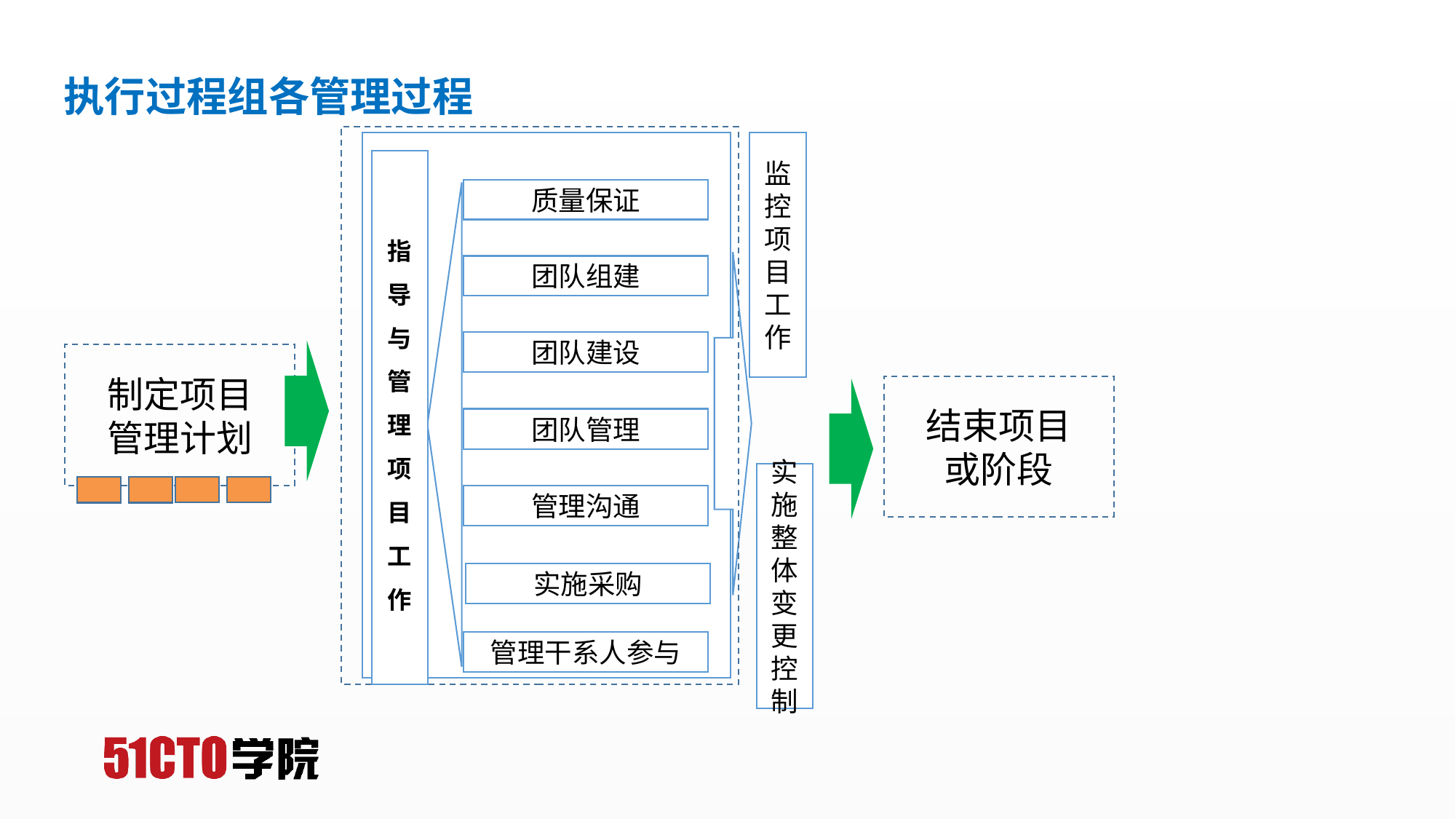

# 执行过程组各管理过程

监控项目工作
指导与管理项目工作
质量保证

团队组建
团队建设

制定项目
管理计划
结束项目
或阶段

团队管理
实施整体变更控制

管理沟通
实施采购
管理干系人参与